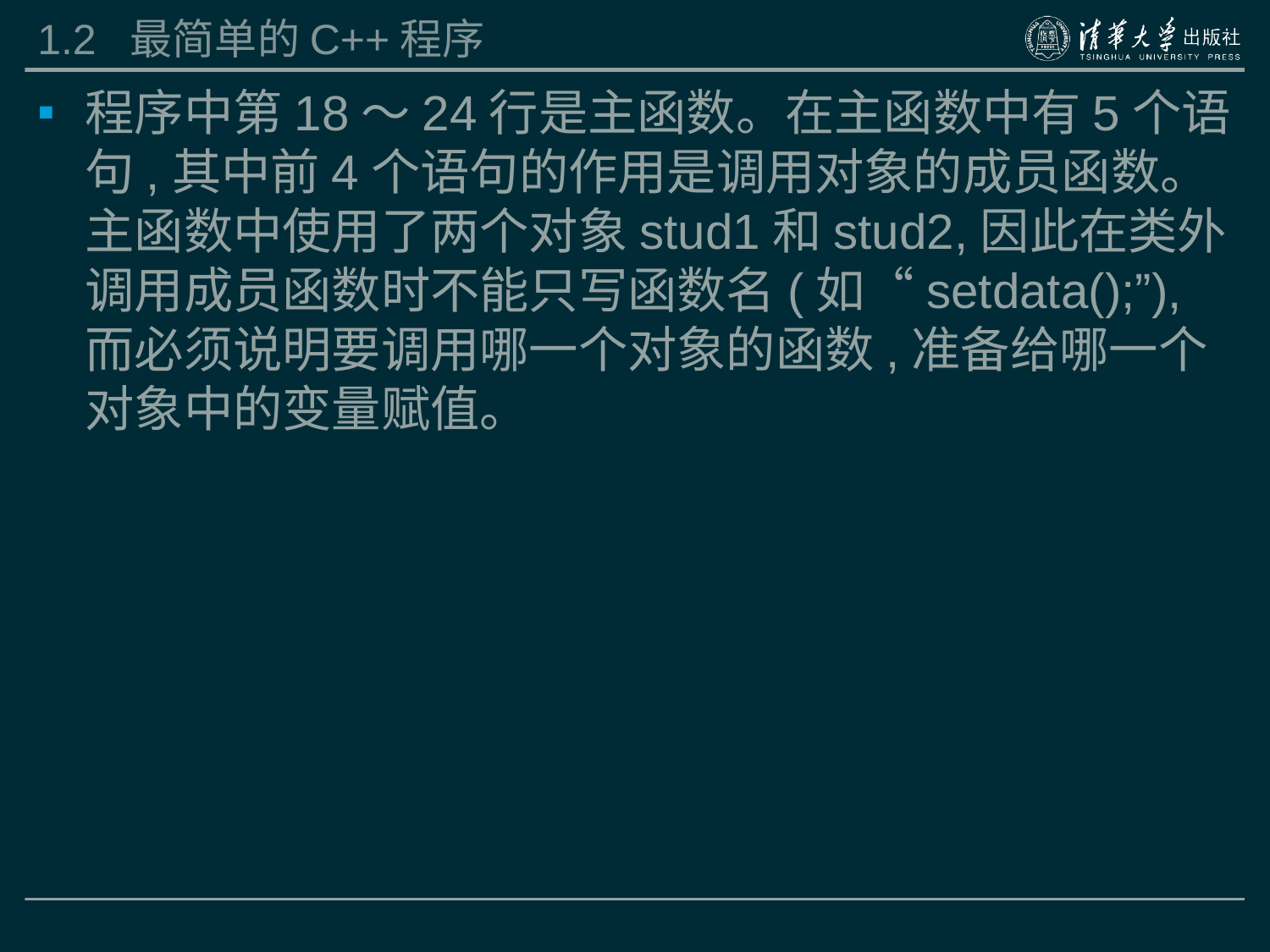

# 1.2  最简单的C++程序
程序中第18～24行是主函数。在主函数中有5个语句,其中前4个语句的作用是调用对象的成员函数。主函数中使用了两个对象stud1和stud2,因此在类外调用成员函数时不能只写函数名(如“setdata();”),而必须说明要调用哪一个对象的函数,准备给哪一个对象中的变量赋值。